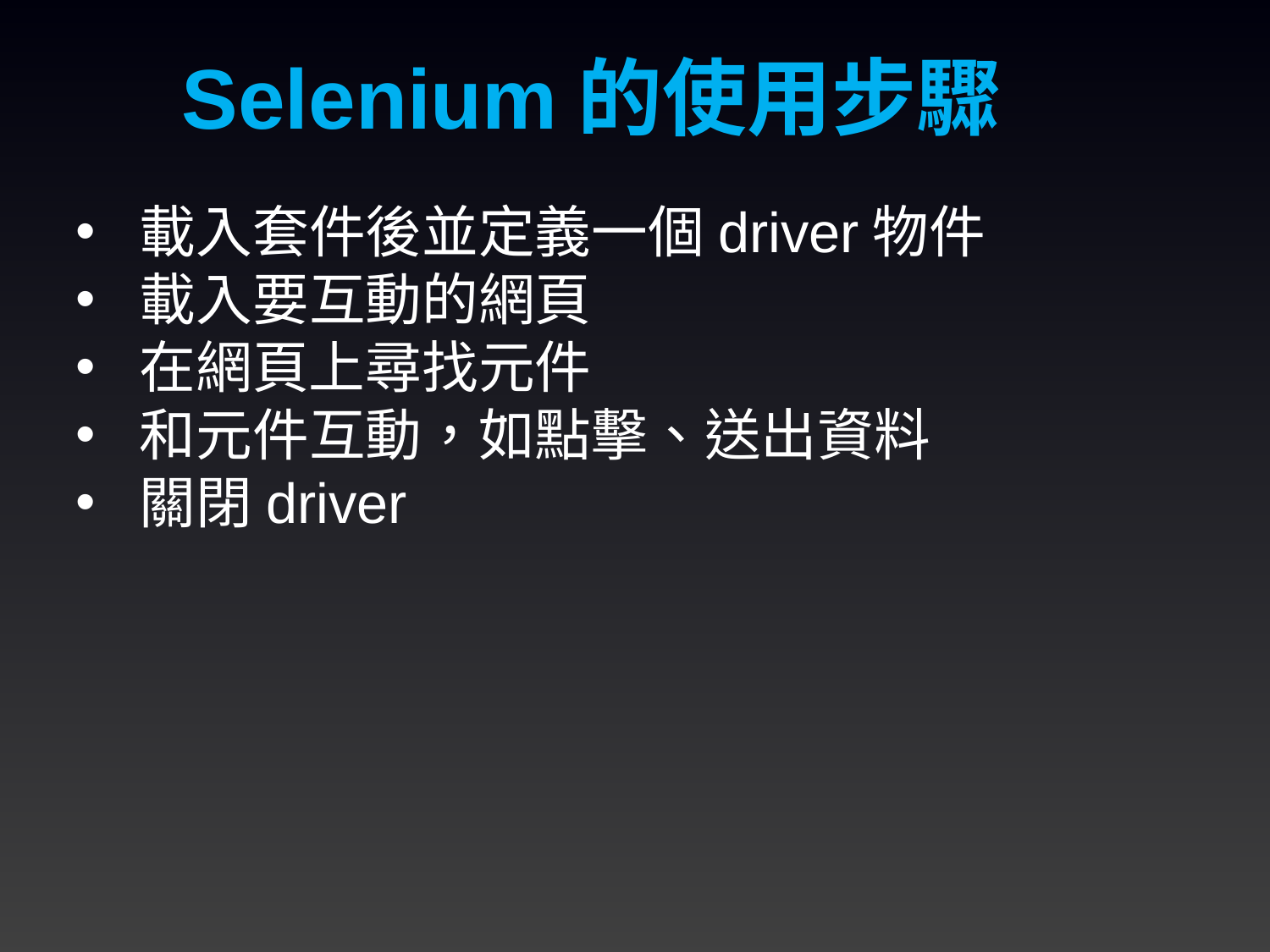

Selenium的使用步驟
載入套件後並定義一個driver物件
載入要互動的網頁
在網頁上尋找元件
和元件互動，如點擊、送出資料
關閉driver